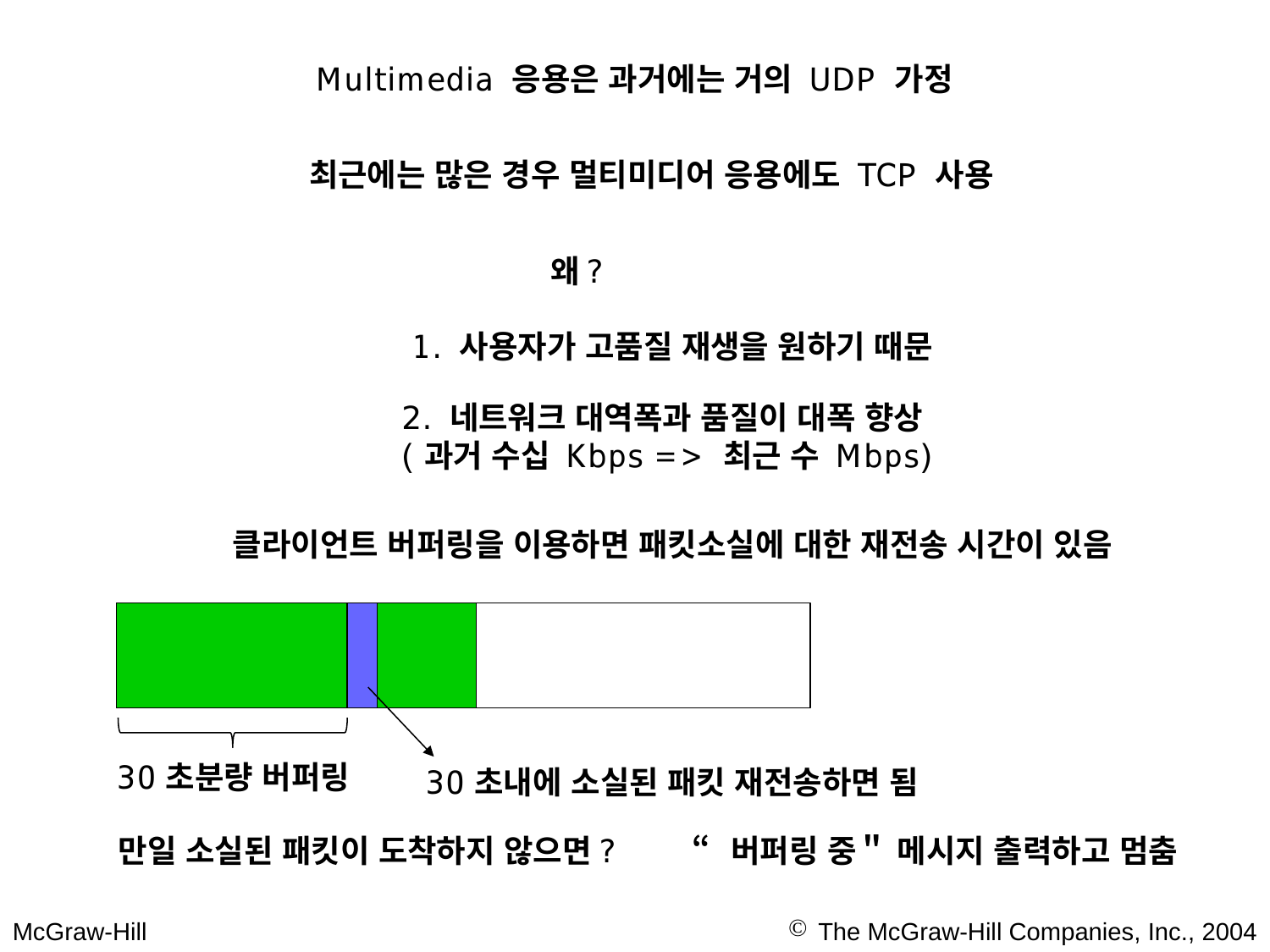

Multimedia 응용은 과거에는 거의 UDP 가정
최근에는 많은 경우 멀티미디어 응용에도 TCP 사용
왜?
1. 사용자가 고품질 재생을 원하기 때문
2. 네트워크 대역폭과 품질이 대폭 향상
(과거 수십 Kbps => 최근 수 Mbps)
클라이언트 버퍼링을 이용하면 패킷소실에 대한 재전송 시간이 있음

30초분량 버퍼링
30초내에 소실된 패킷 재전송하면 됨
만일 소실된 패킷이 도착하지 않으면?
“버퍼링 중＂ 메시지 출력하고 멈춤